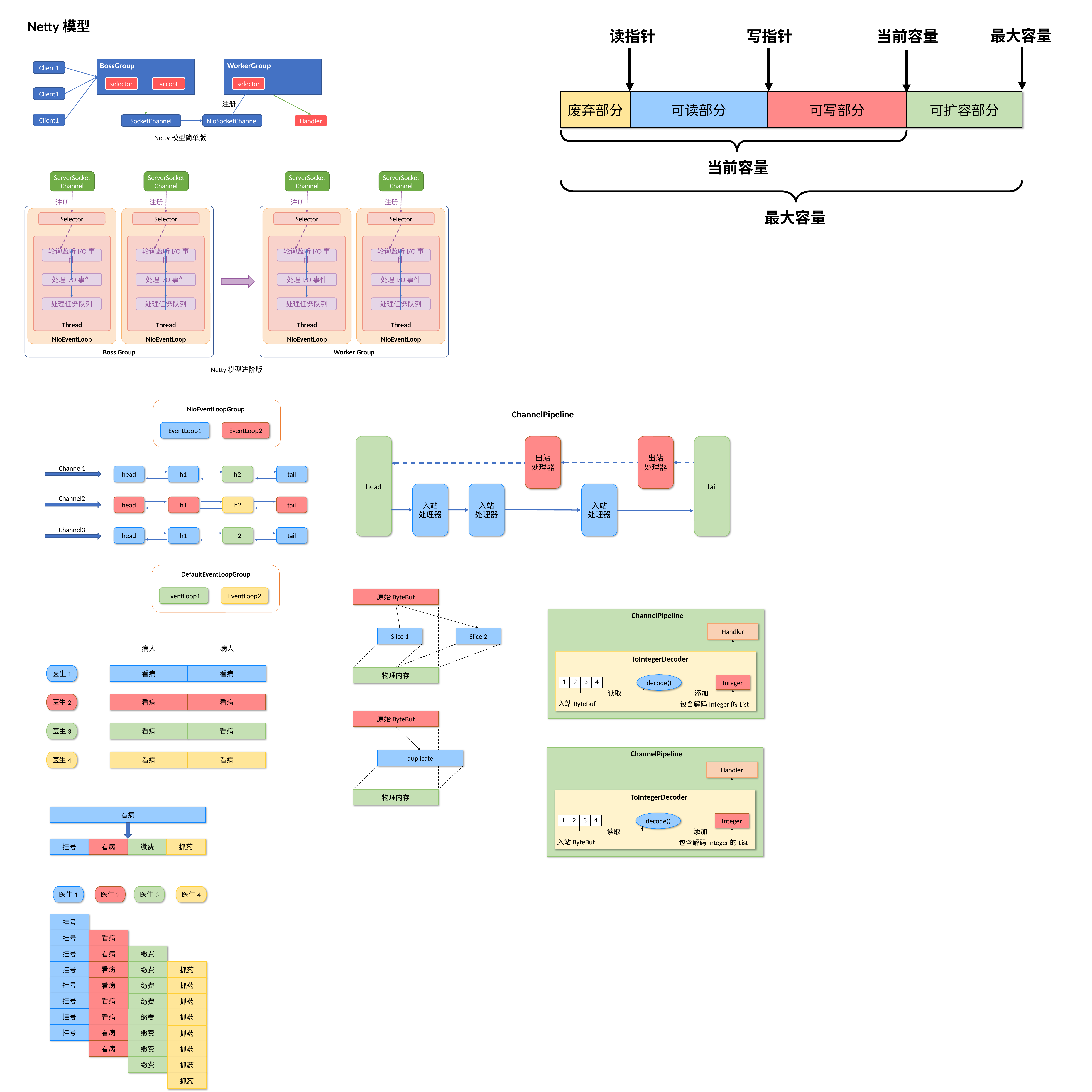

Netty模型
最大容量
读指针
写指针
当前容量

BossGroup
WorkerGroup
Client1
selector
accept
selector
Client1
注册
Client1
Handler
SocketChannel
NioSocketChannel
Netty模型简单版
| 废弃部分 | 可读部分 | 可写部分 | 可扩容部分 |
| --- | --- | --- | --- |
当前容量
ServerSocketChannel
注册

Selector

轮询监听I/O事件
处理I/O事件
处理任务队列
Thread
NioEventLoop
ServerSocketChannel
注册

Selector

轮询监听I/O事件
处理I/O事件
处理任务队列
Thread
NioEventLoop

Boss Group
ServerSocketChannel
注册

Selector

轮询监听I/O事件
处理I/O事件
处理任务队列
Thread
NioEventLoop
ServerSocketChannel
注册

Selector

轮询监听I/O事件
处理I/O事件
处理任务队列
Thread
NioEventLoop

Worker Group

Netty模型进阶版
最大容量

NioEventLoopGroup
EventLoop1
EventLoop2
Channel1
head
h1
h2
tail

Channel2
head
h1
h2
tail

Channel3
head
h1
h2
tail

DefaultEventLoopGroup
EventLoop1
EventLoop2
ChannelPipeline
head
出站
处理器
出站
处理器
tail
入站
处理器
入站
处理器
入站
处理器
原始ByteBuf
Slice 1
Slice 2
物理内存

ChannelPipeline
Handler
病人
病人
医生1
看病
看病
看病
看病
医生2
医生3
看病
看病
医生4
看病
看病

ToIntegerDecoder
decode()
Integer
| 1 | 2 | 3 | 4 |
| --- | --- | --- | --- |
读取
添加
入站ByteBuf
包含解码Integer的List
原始ByteBuf
duplicate
物理内存

ChannelPipeline
Handler

ToIntegerDecoder
看病

挂号
看病
缴费
抓药
decode()
Integer
| 1 | 2 | 3 | 4 |
| --- | --- | --- | --- |
读取
添加
入站ByteBuf
包含解码Integer的List
医生1
医生2
医生3
医生4
挂号
挂号
看病
挂号
看病
缴费
看病
挂号
缴费
抓药
挂号
看病
缴费
抓药
挂号
看病
缴费
抓药
挂号
看病
缴费
抓药
挂号
看病
缴费
抓药
看病
缴费
抓药
缴费
抓药
抓药